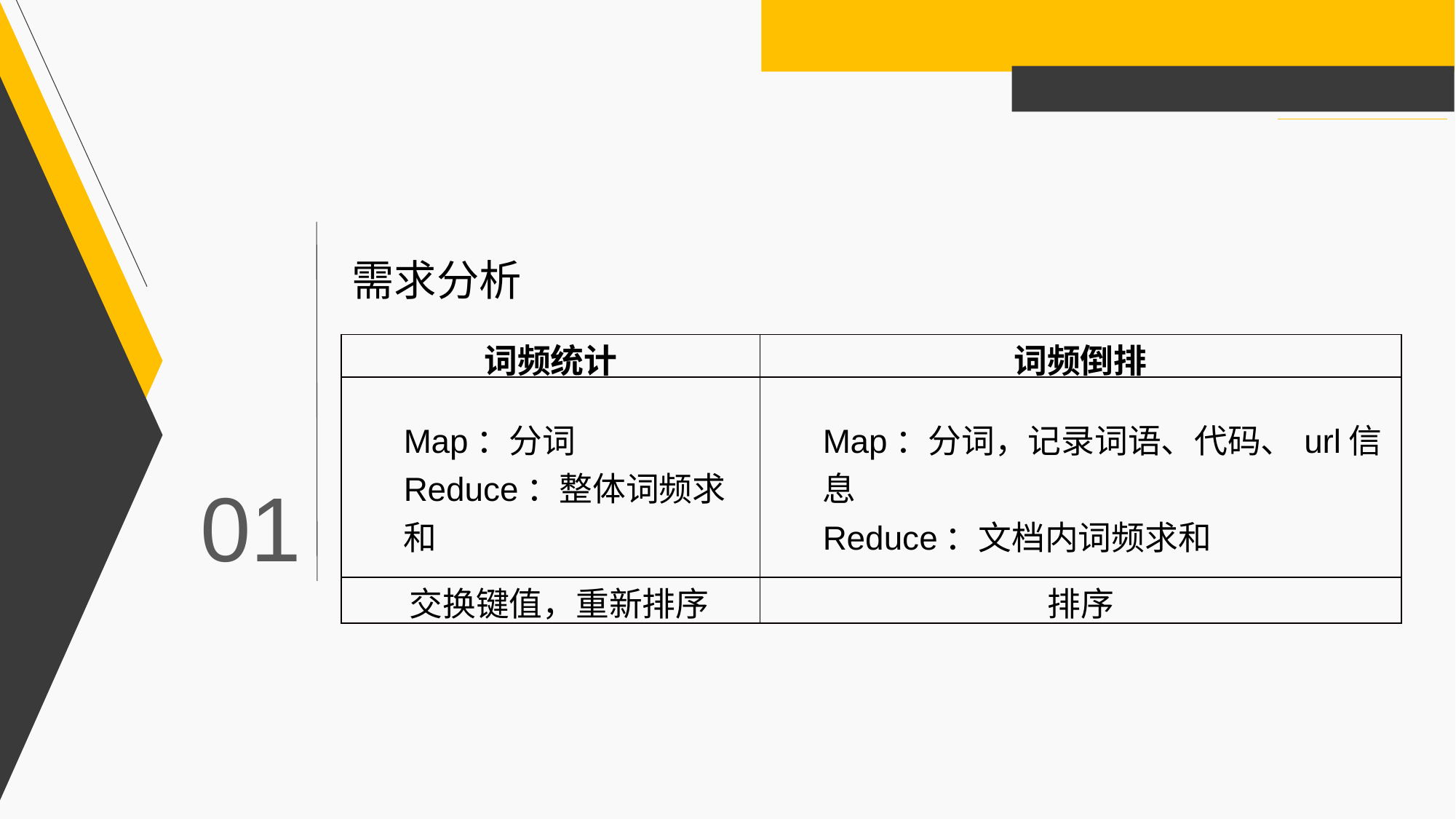

01
需求分析

| 词频统计 | 词频倒排 |
| --- | --- |
| Map：分词 Reduce：整体词频求和 | Map：分词，记录词语、代码、url信息 Reduce：文档内词频求和 |
| 交换键值，重新排序 | 排序 |